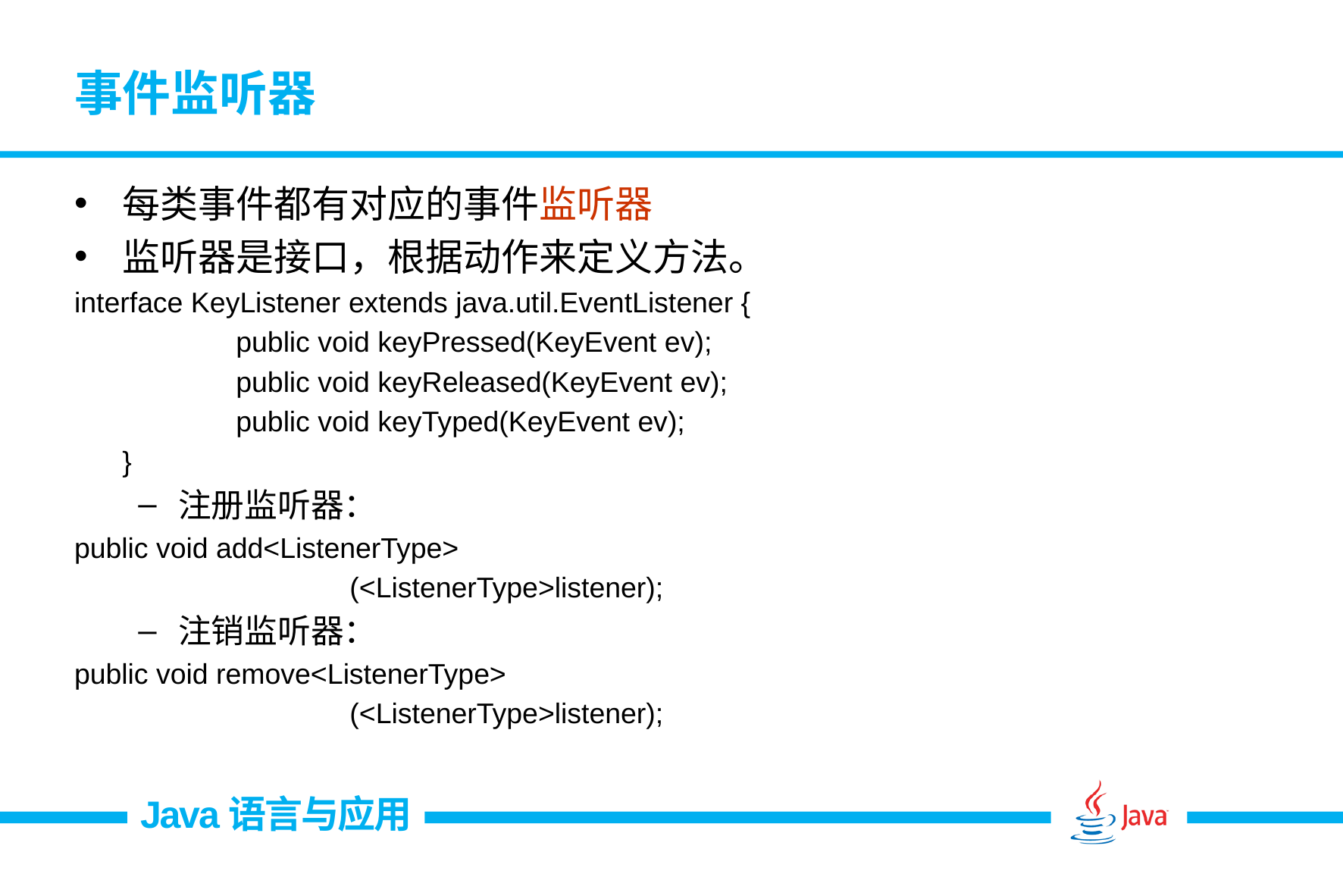

# 事件监听器
每类事件都有对应的事件监听器
监听器是接口，根据动作来定义方法。
interface KeyListener extends java.util.EventListener {
		public void keyPressed(KeyEvent ev);
		public void keyReleased(KeyEvent ev);
		public void keyTyped(KeyEvent ev);
	}
注册监听器：
public void add<ListenerType>
			(<ListenerType>listener);
注销监听器：
public void remove<ListenerType>
			(<ListenerType>listener);